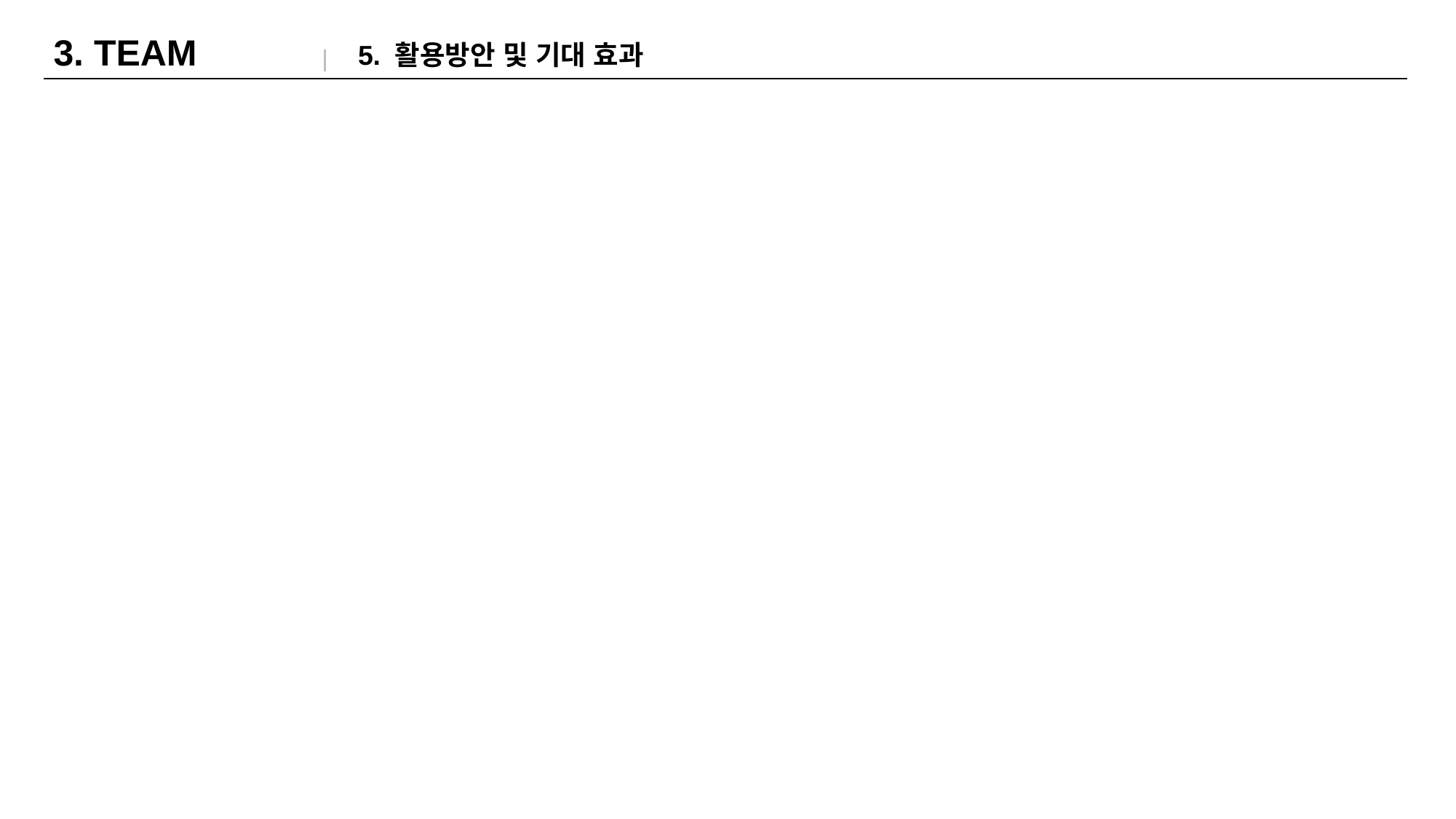

| 3. TEAM |
| --- |
5. 활용방안 및 기대 효과